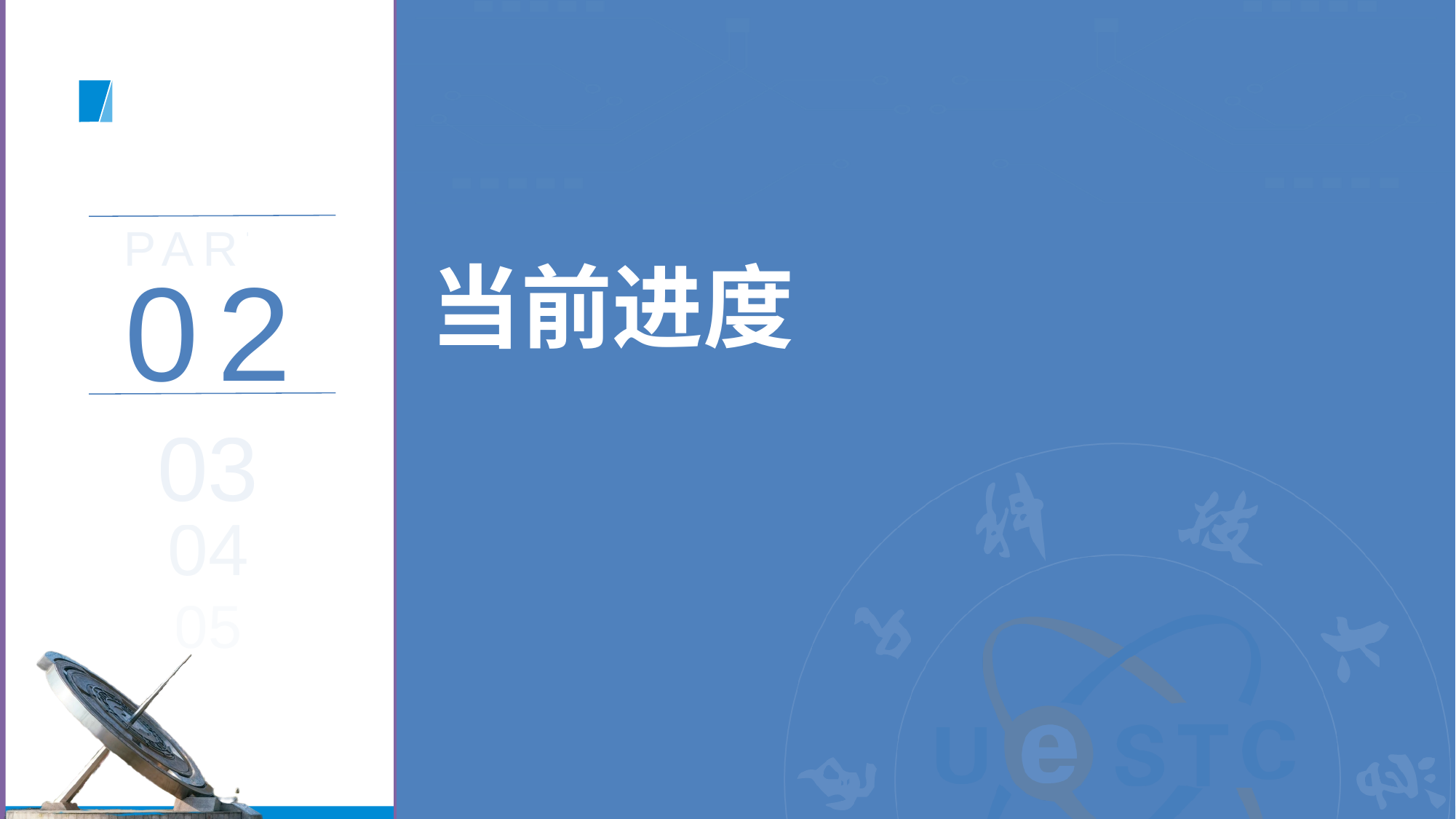

PART
02
# 当前进度
03
04
05